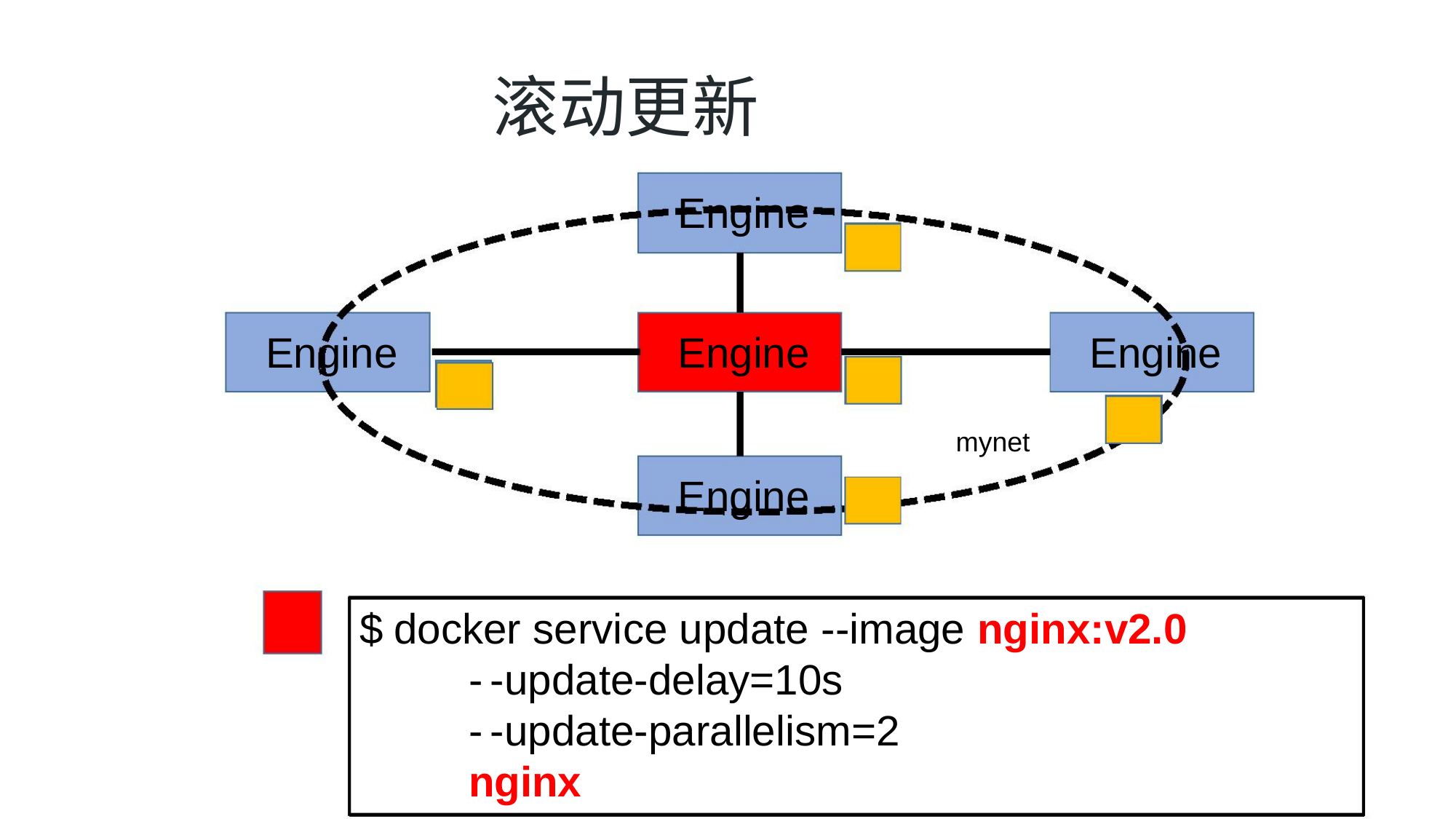

滚动更新
Engine
Engine
Engine
Engine
mynet
Engine
$
docker service update --image nginx:v2.0
-
-
-update-delay=10s
-update-parallelism=2
nginx